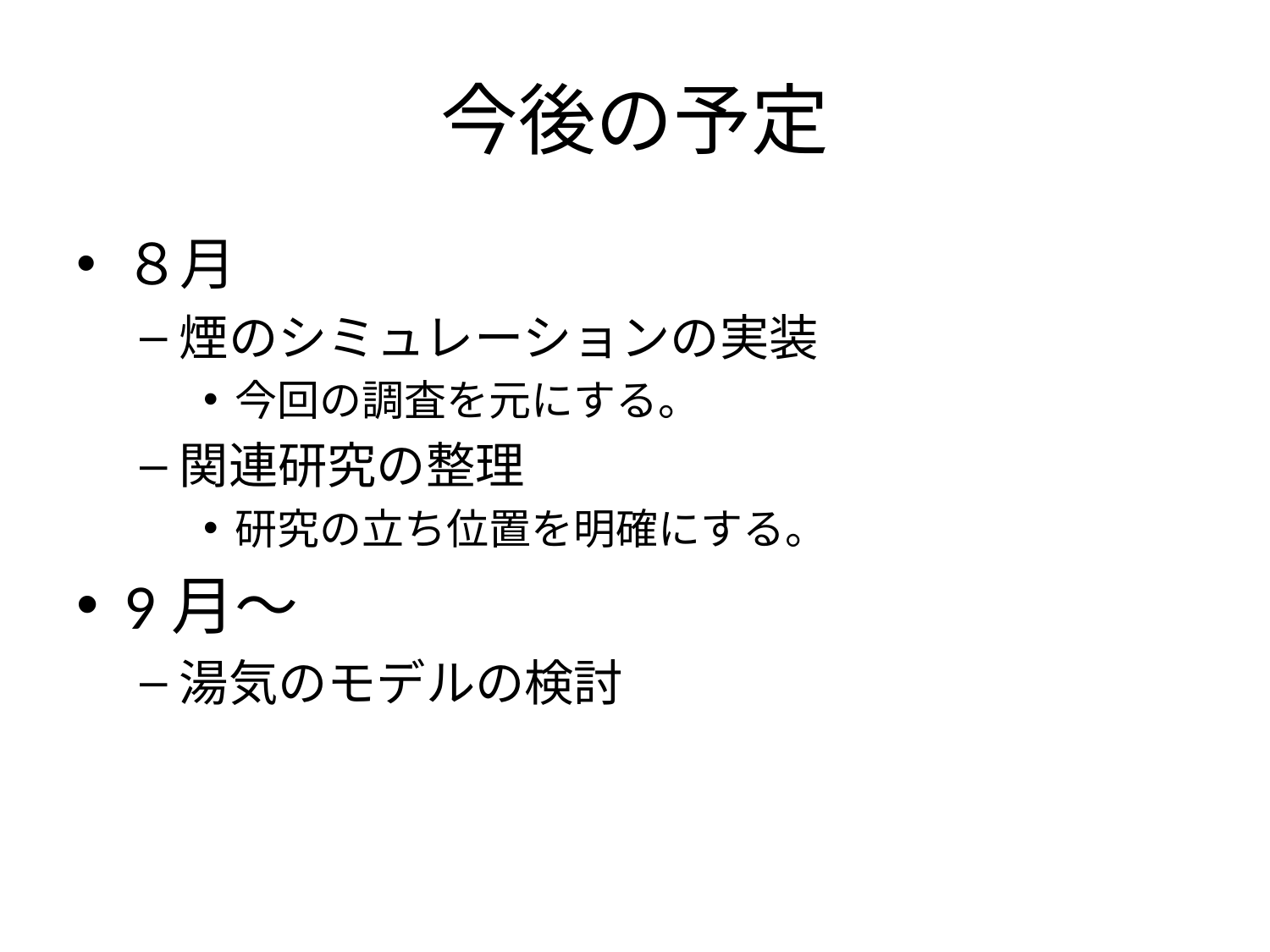

# 今後の予定
８月
煙のシミュレーションの実装
今回の調査を元にする。
関連研究の整理
研究の立ち位置を明確にする。
9月〜
湯気のモデルの検討